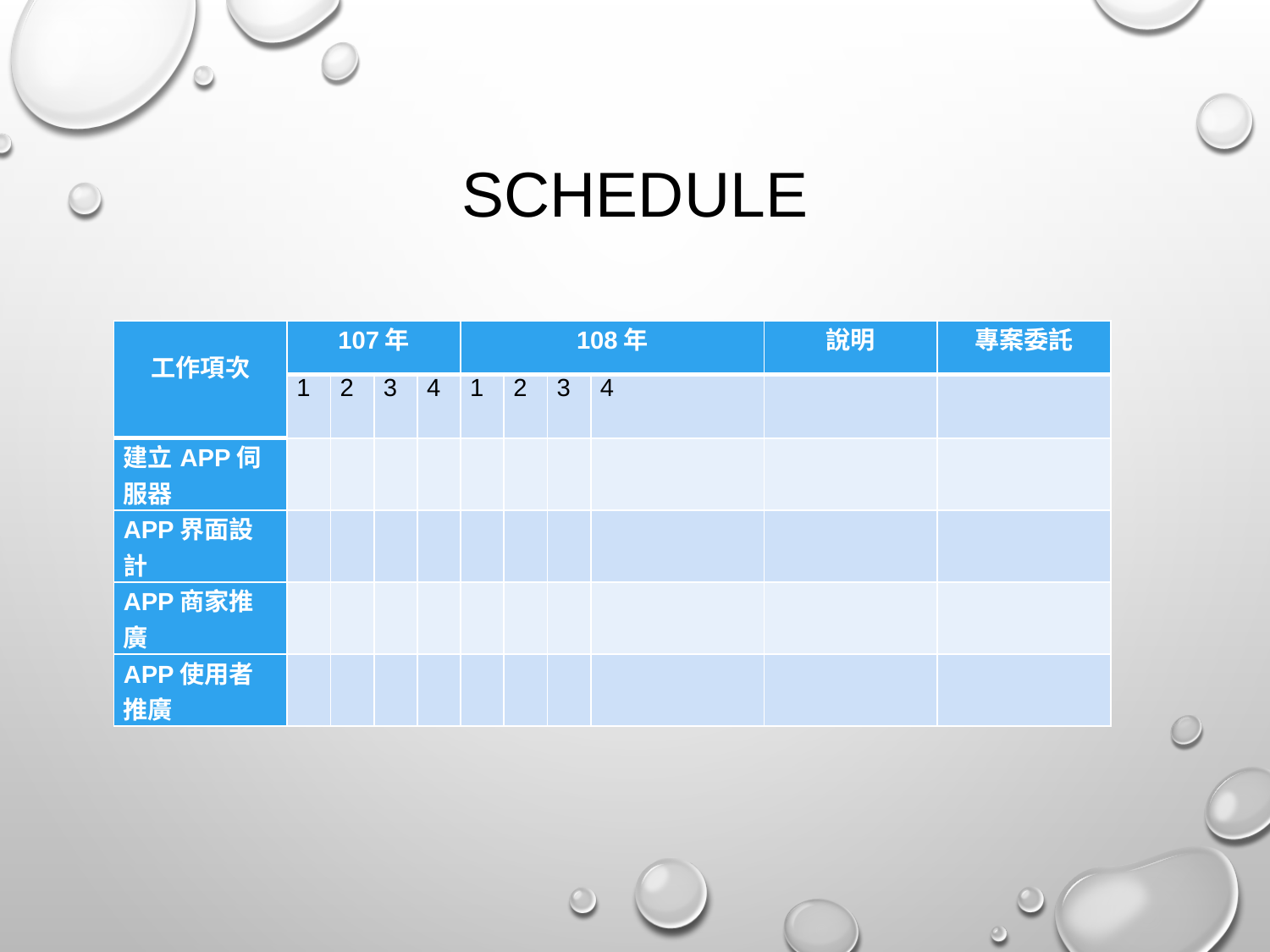

# Schedule
| 工作項次 | 107年 |  |  |  | 108年 |  |  |  | 說明 | 專案委託 |
| --- | --- | --- | --- | --- | --- | --- | --- | --- | --- | --- |
|  | 1 | 2 | 3 | 4 | 1 | 2 | 3 | 4 |  |  |
| 建立APP伺服器 |  |  |  |  |  |  |  |  |  |  |
| APP界面設計 |  |  |  |  |  |  |  |  |  |  |
| APP商家推廣 |  |  |  |  |  |  |  |  |  |  |
| APP使用者推廣 |  |  |  |  |  |  |  |  |  |  |